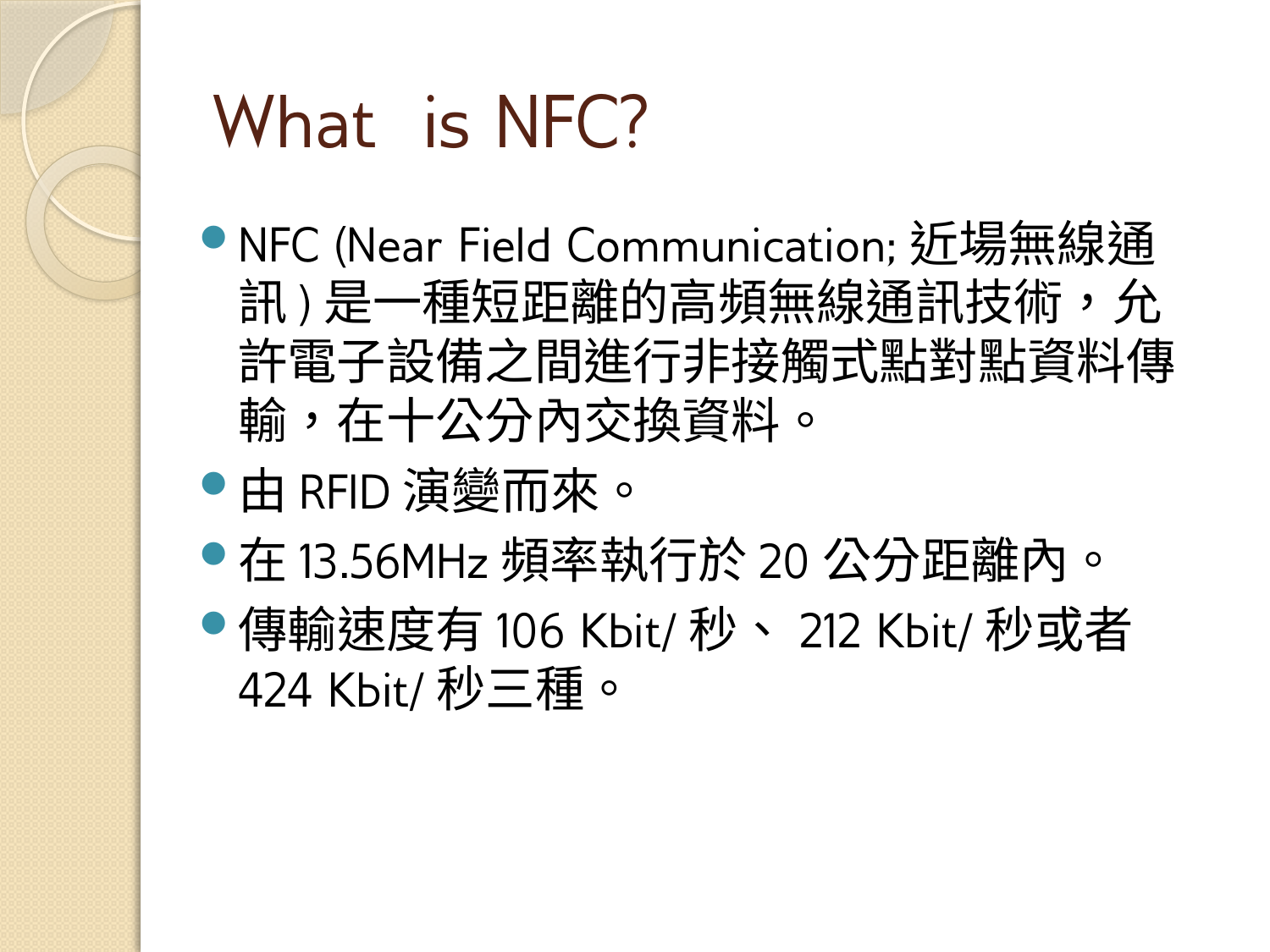

# What  is NFC?
NFC (Near Field Communication;近場無線通訊)是一種短距離的高頻無線通訊技術，允許電子設備之間進行非接觸式點對點資料傳輸，在十公分內交換資料。
由RFID演變而來。
在13.56MHz頻率執行於20公分距離內。
傳輸速度有106 Kbit/秒、212 Kbit/秒或者424 Kbit/秒三種。